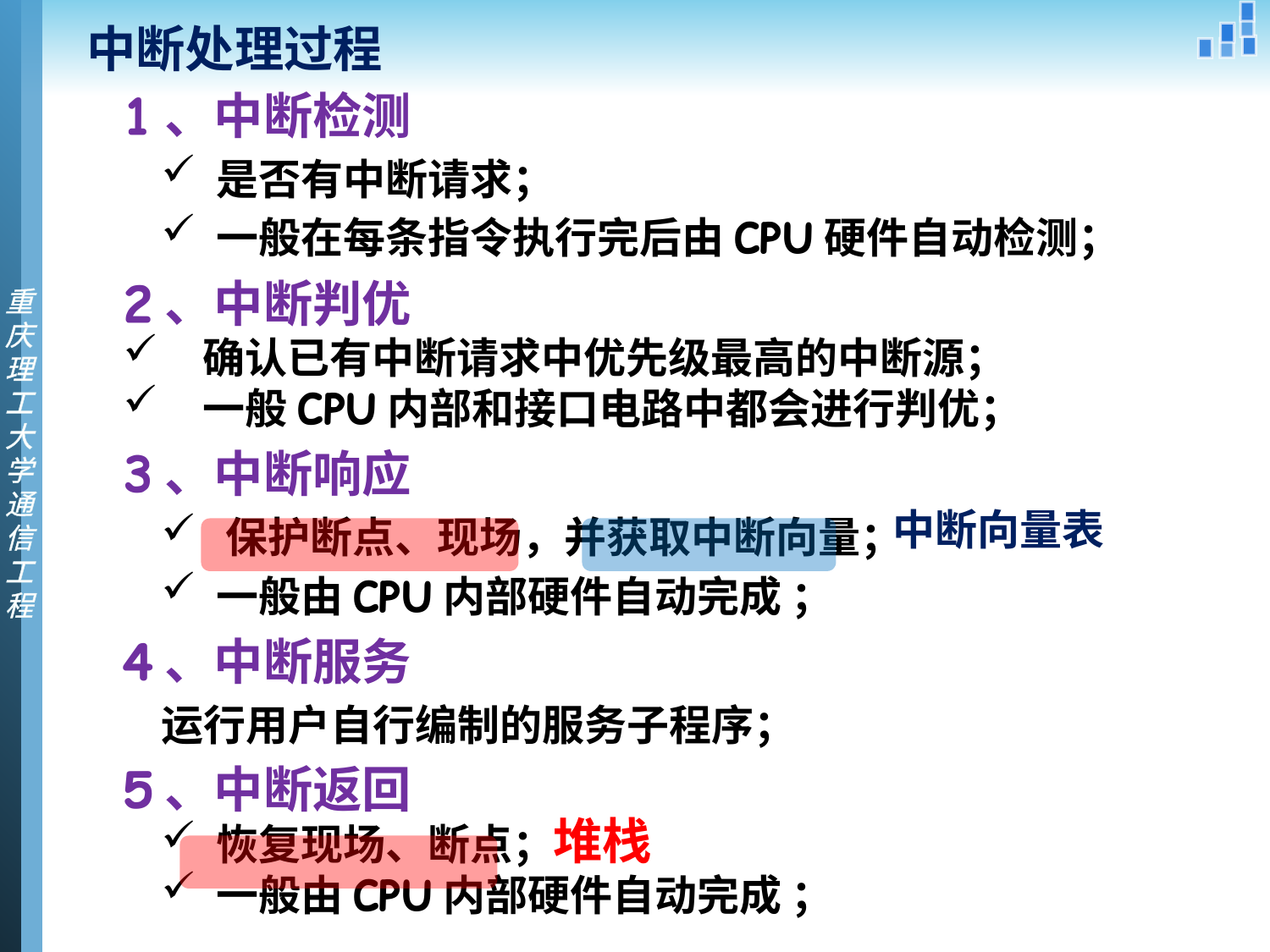

# 中断处理过程
1、中断检测
 是否有中断请求；
 一般在每条指令执行完后由CPU硬件自动检测；
2、中断判优
确认已有中断请求中优先级最高的中断源；
一般CPU内部和接口电路中都会进行判优；
3、中断响应
  保护断点、现场，并获取中断向量；
 一般由CPU内部硬件自动完成 ；
4、中断服务
运行用户自行编制的服务子程序；
5、中断返回
 恢复现场、断点；
 一般由CPU内部硬件自动完成 ；

中断向量表

堆栈